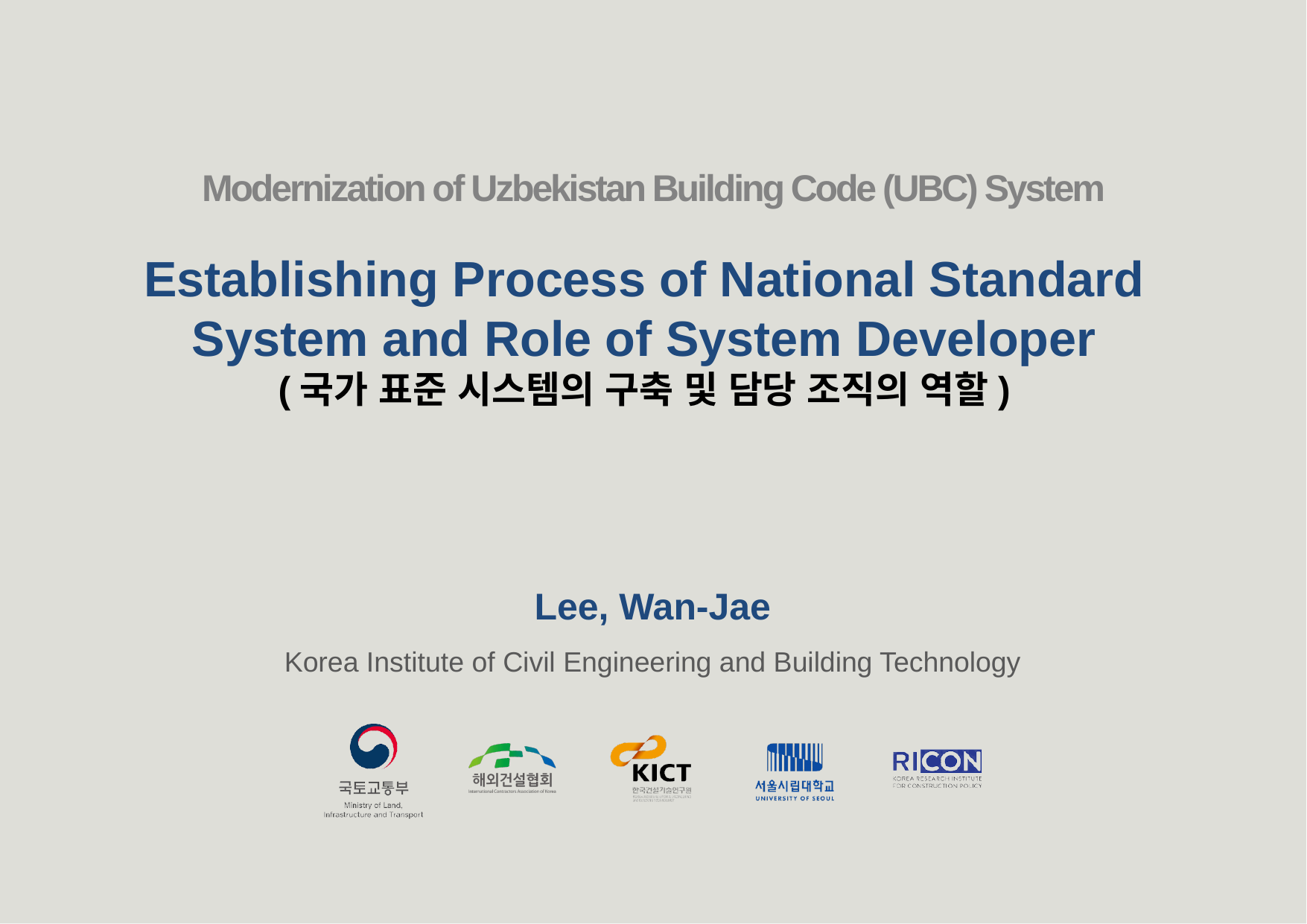

# Establishing Process of National Standard System and Role of System Developer (국가 표준 시스템의 구축 및 담당 조직의 역할)
Lee, Wan-Jae
Korea Institute of Civil Engineering and Building Technology